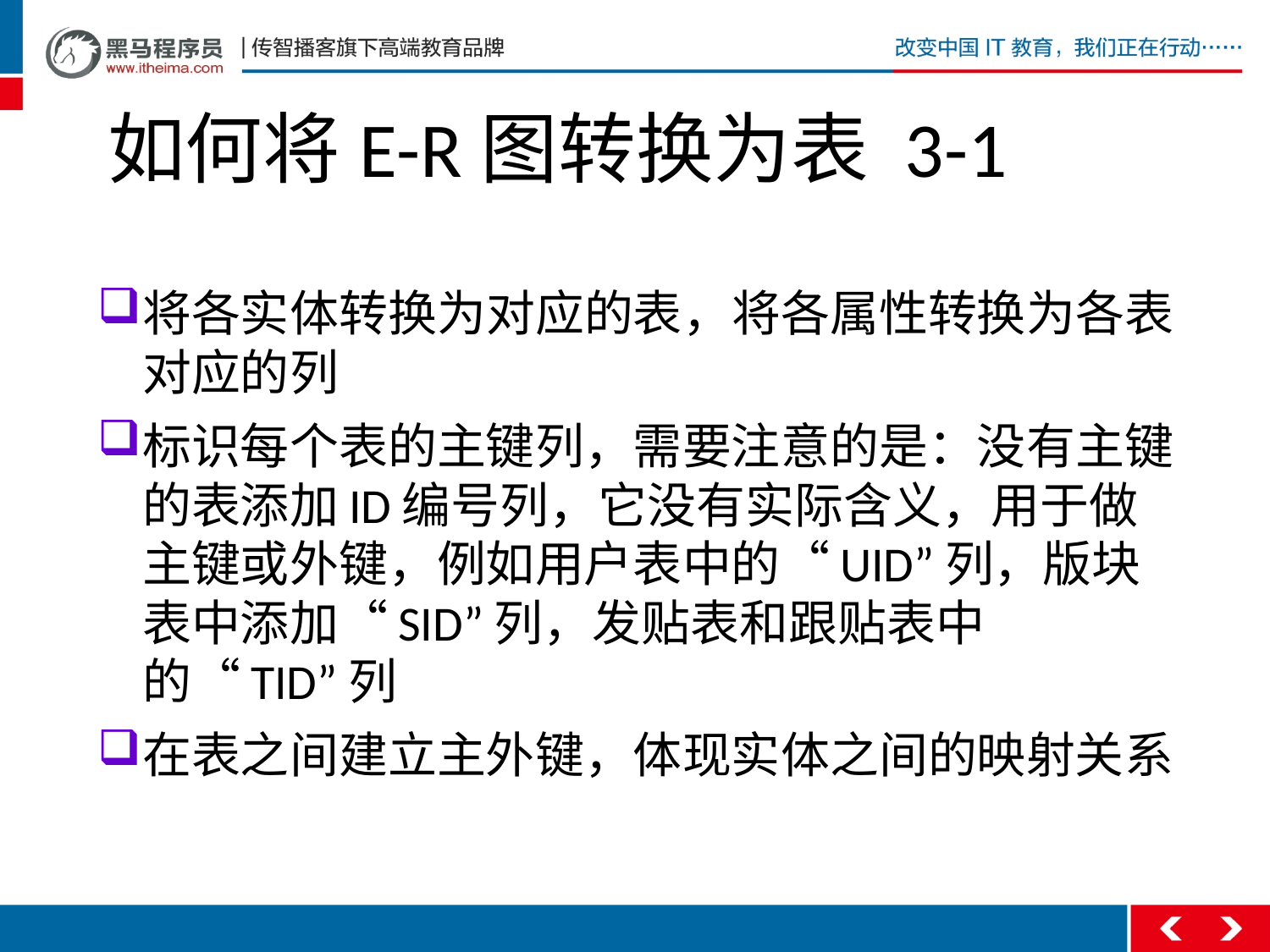

# 如何将E-R图转换为表 3-1
将各实体转换为对应的表，将各属性转换为各表对应的列
标识每个表的主键列，需要注意的是：没有主键的表添加ID编号列，它没有实际含义，用于做主键或外键，例如用户表中的“UID”列，版块表中添加“SID”列，发贴表和跟贴表中的“TID”列
在表之间建立主外键，体现实体之间的映射关系